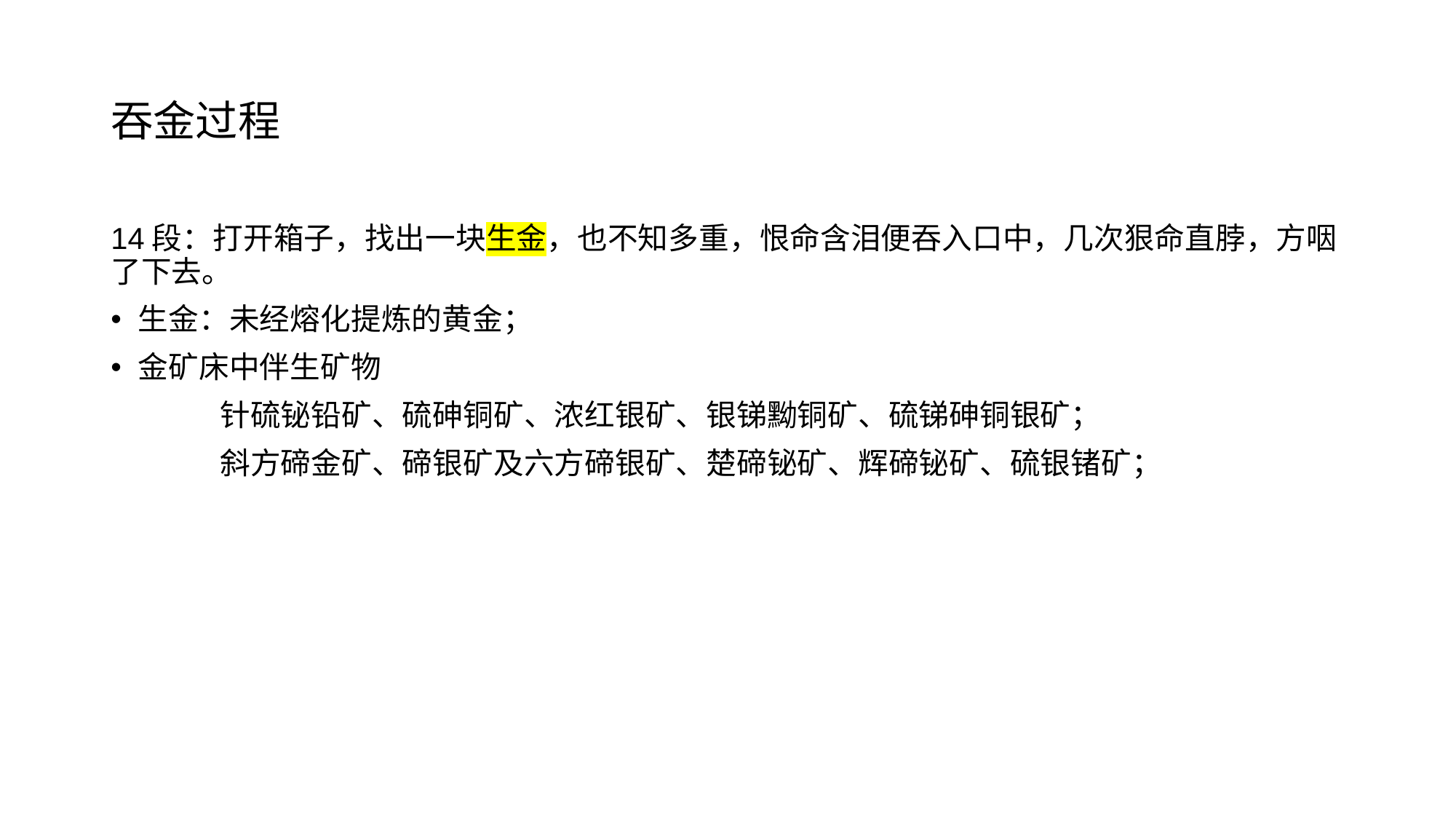

# 吞金过程
14段：打开箱子，找出一块生金，也不知多重，恨命含泪便吞入口中，几次狠命直脖，方咽了下去。
生金：未经熔化提炼的黄金；
金矿床中伴生矿物
	针硫铋铅矿、硫砷铜矿、浓红银矿、银锑黝铜矿、硫锑砷铜银矿；
	斜方碲金矿、碲银矿及六方碲银矿、楚碲铋矿、辉碲铋矿、硫银锗矿；